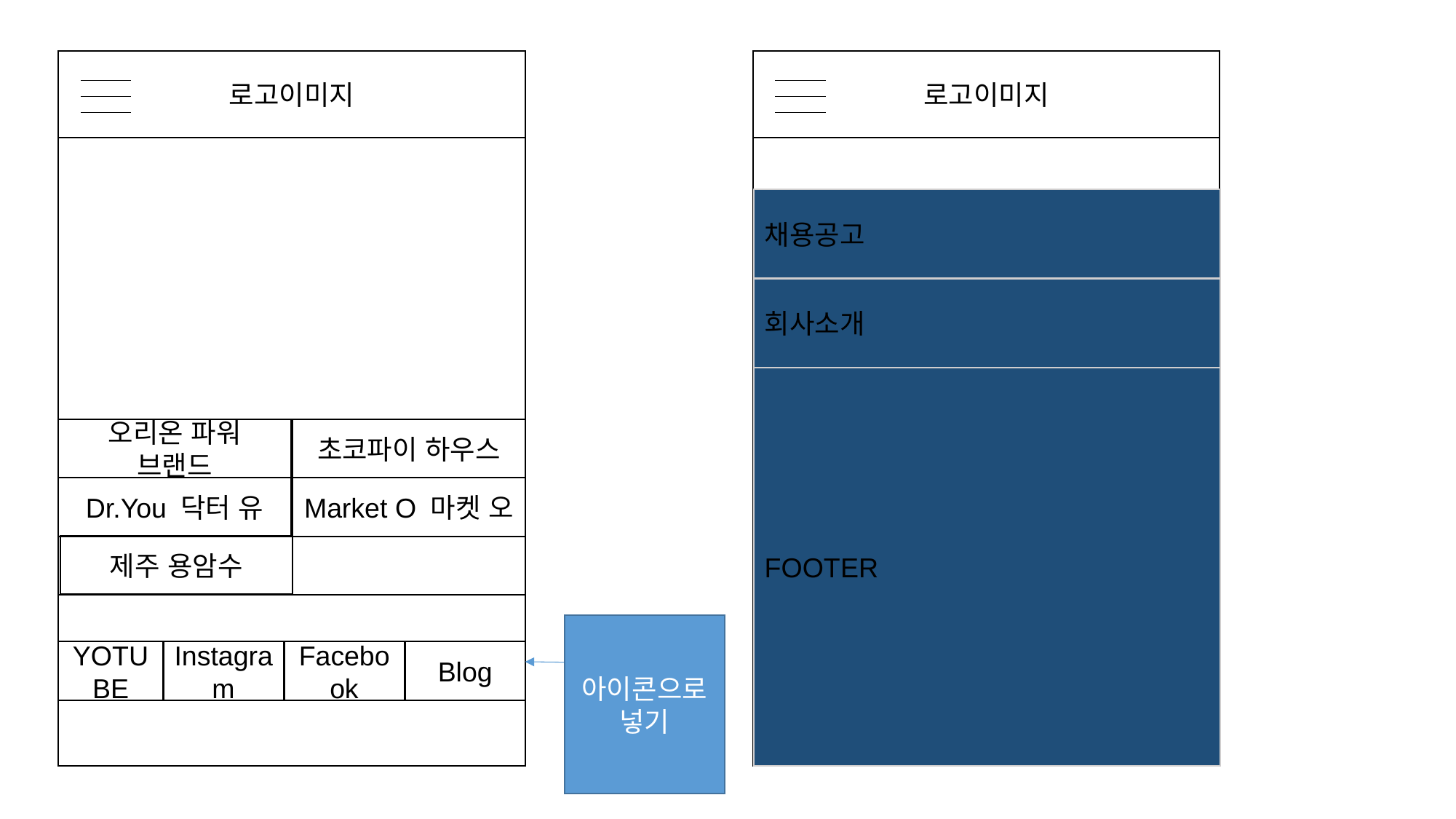

로고이미지
로고이미지

채용공고
회사소개
FOOTER
초코파이 하우스
오리온 파워 브랜드

Market O 마켓 오
Dr.You 닥터 유
제주 용암수
아이콘으로 넣기
YOTUBE
Instagram
Facebook
Blog